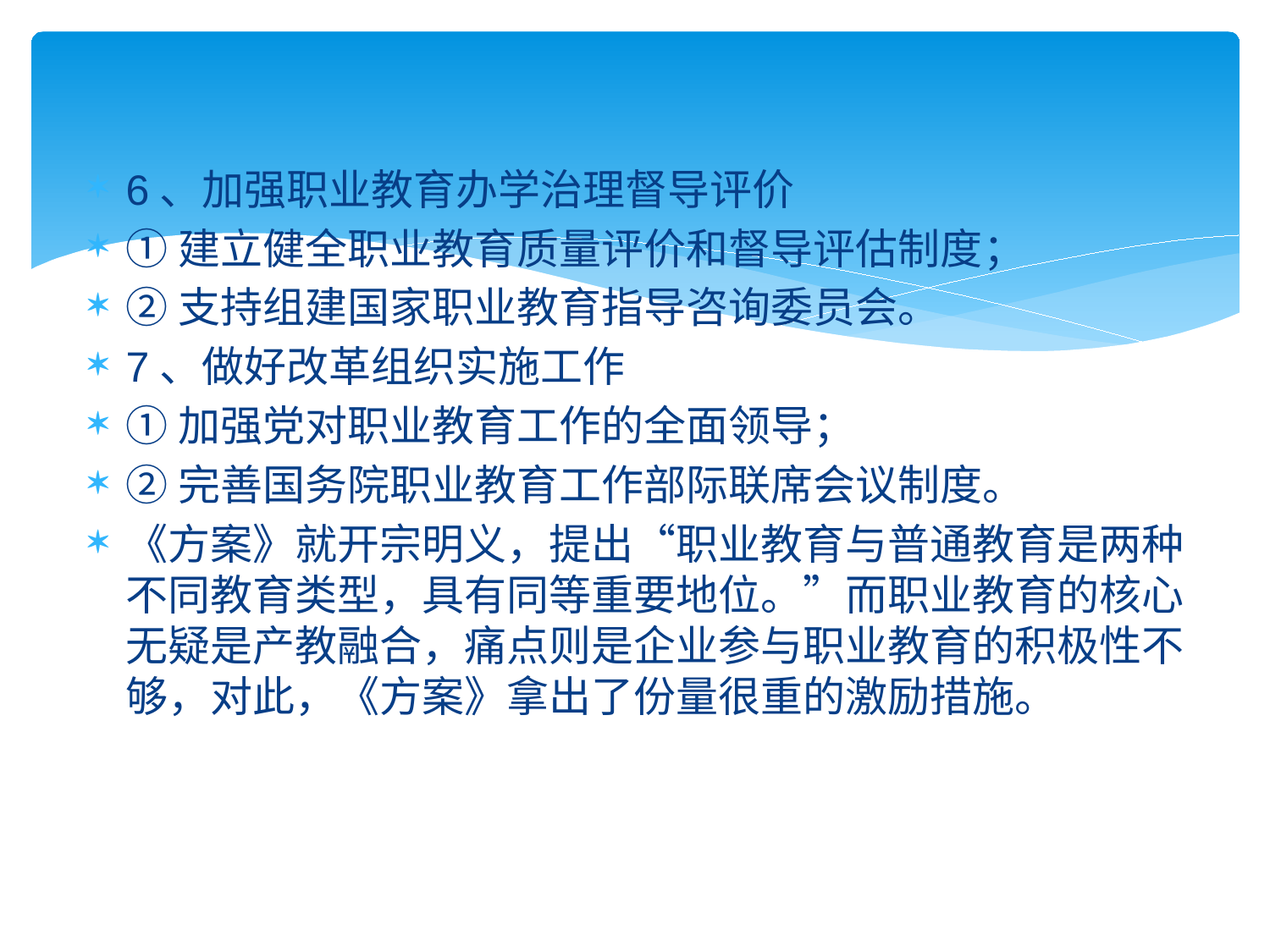

6、加强职业教育办学治理督导评价
①建立健全职业教育质量评价和督导评估制度；
②支持组建国家职业教育指导咨询委员会。
7、做好改革组织实施工作
①加强党对职业教育工作的全面领导；
②完善国务院职业教育工作部际联席会议制度。
《方案》就开宗明义，提出“职业教育与普通教育是两种不同教育类型，具有同等重要地位。”而职业教育的核心无疑是产教融合，痛点则是企业参与职业教育的积极性不够，对此，《方案》拿出了份量很重的激励措施。